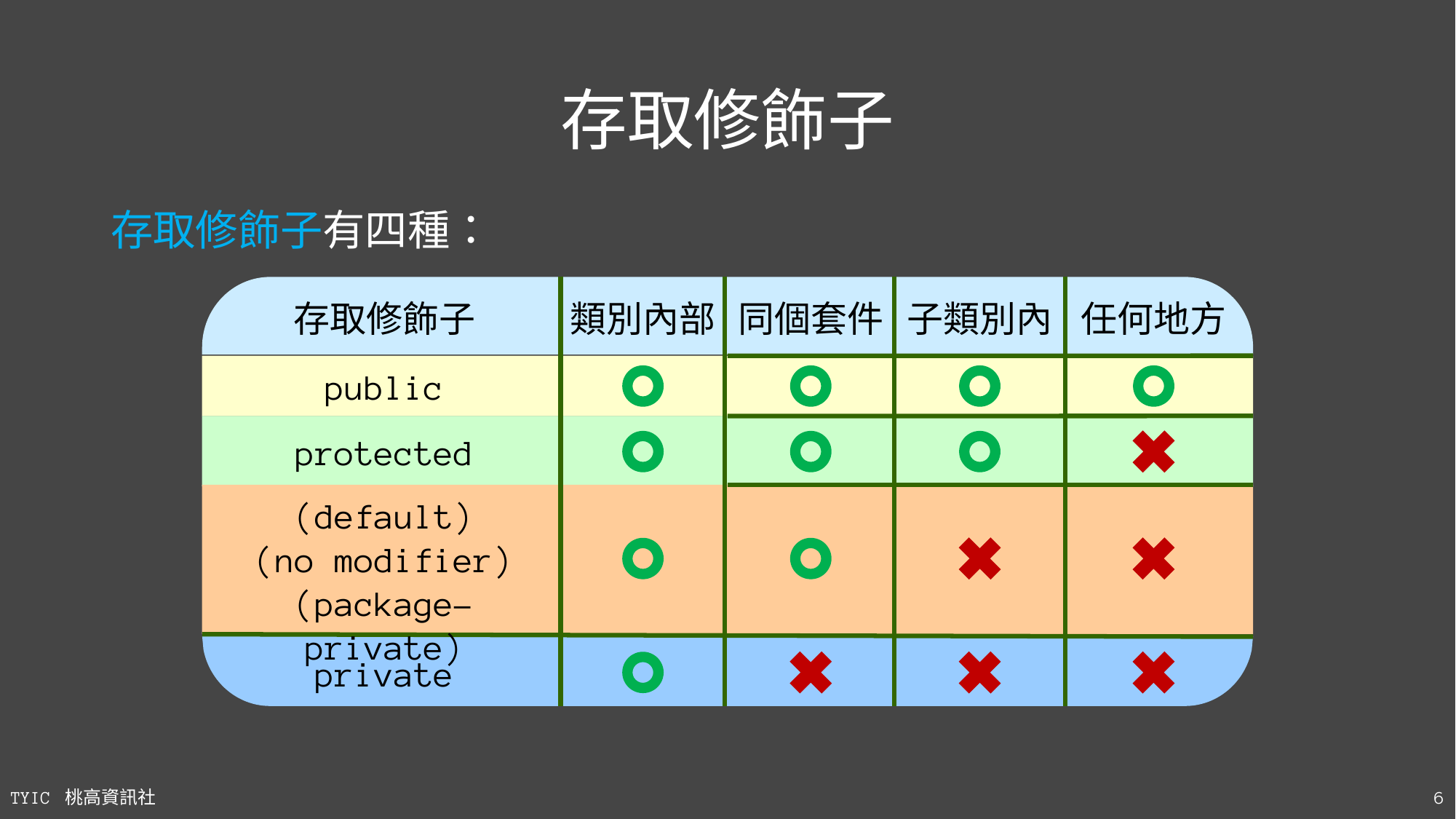

# 存取修飾子
存取修飾子有四種：

存取修飾子
類別內部
同個套件
子類別內
任何地方

public

protected

(default)
(no modifier)
(package-private)

private